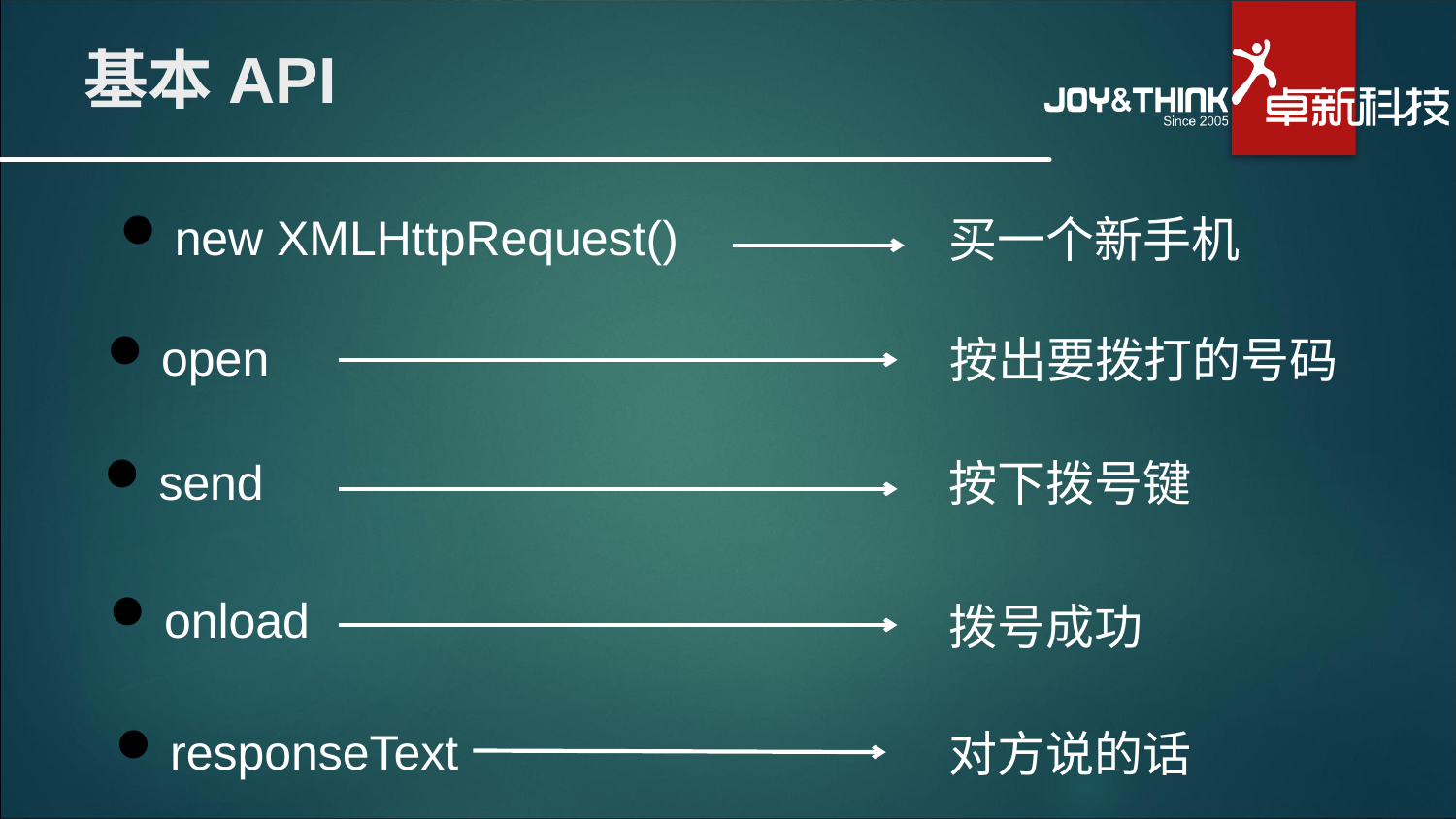

# 基本API
new XMLHttpRequest()
买一个新手机
open
按出要拨打的号码
send
按下拨号键
onload
拨号成功
responseText
对方说的话